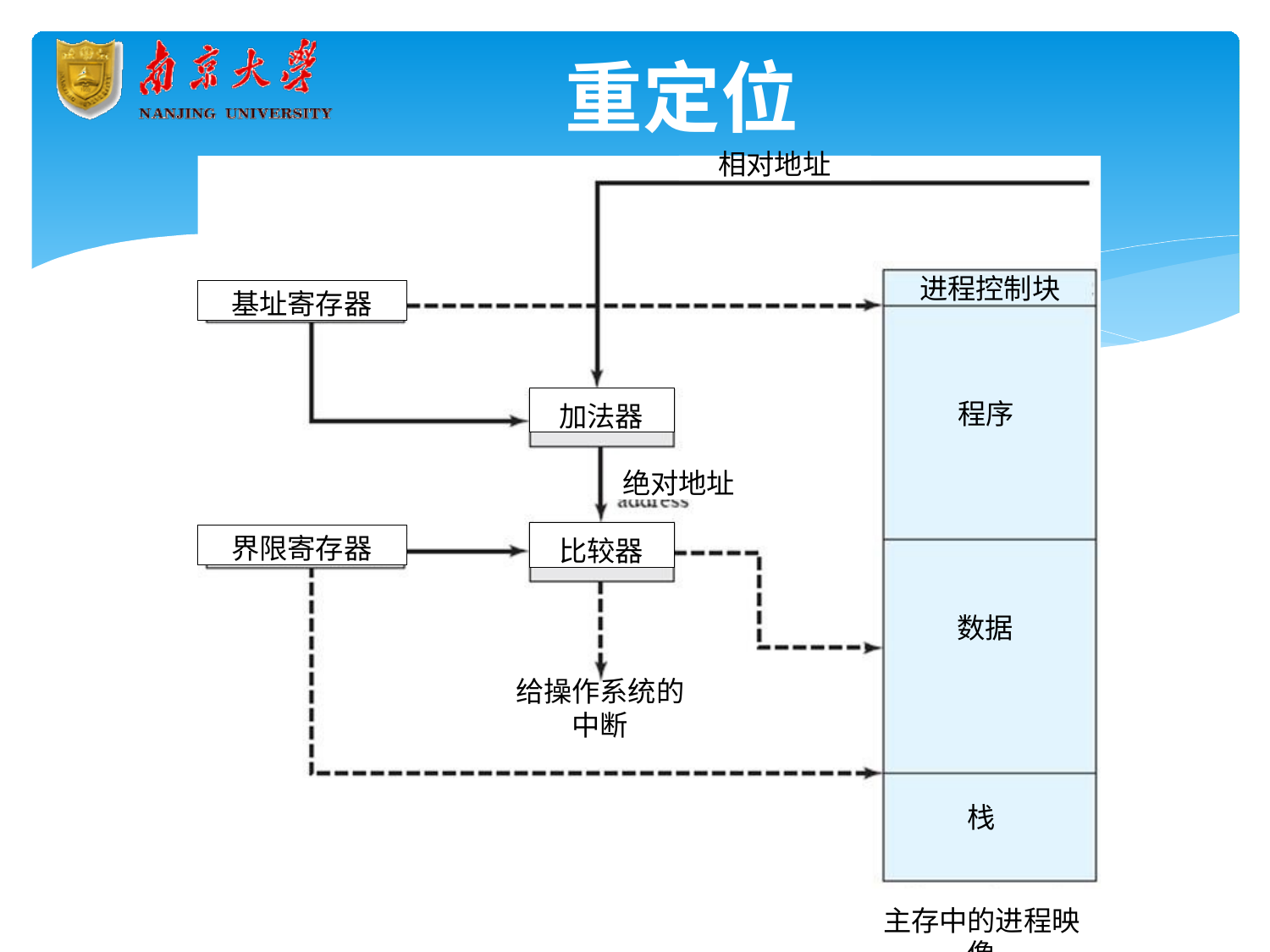

# 重定位
相对地址

进程控制块
基址寄存器
加法器
程序
绝对地址
比较器
界限寄存器
数据
给操作系统的
中断
栈

主存中的进程映像